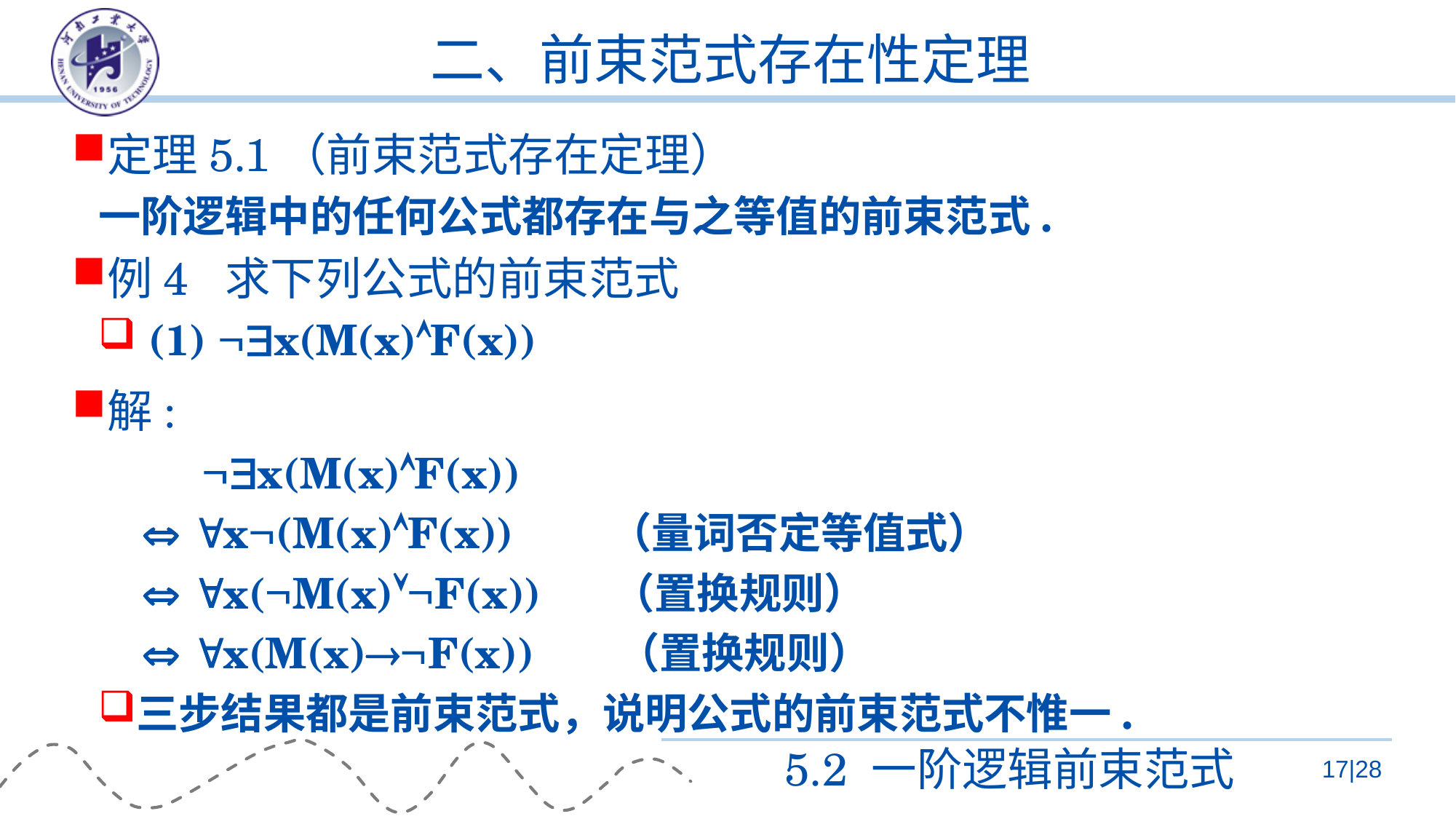

# 二、前束范式存在性定理
定理5.1（前束范式存在定理）
一阶逻辑中的任何公式都存在与之等值的前束范式.
例4  求下列公式的前束范式
 (1) ¬∃x(M(x)∧F(x))
解:
     ¬∃x(M(x)∧F(x))
⇔ ∀x¬(M(x)∧F(x))       （量词否定等值式）
⇔ ∀x(¬M(x)∨¬F(x))     （置换规则）
⇔ ∀x(M(x)→¬F(x))      （置换规则）
三步结果都是前束范式，说明公式的前束范式不惟一.
5.2 一阶逻辑前束范式
17|28